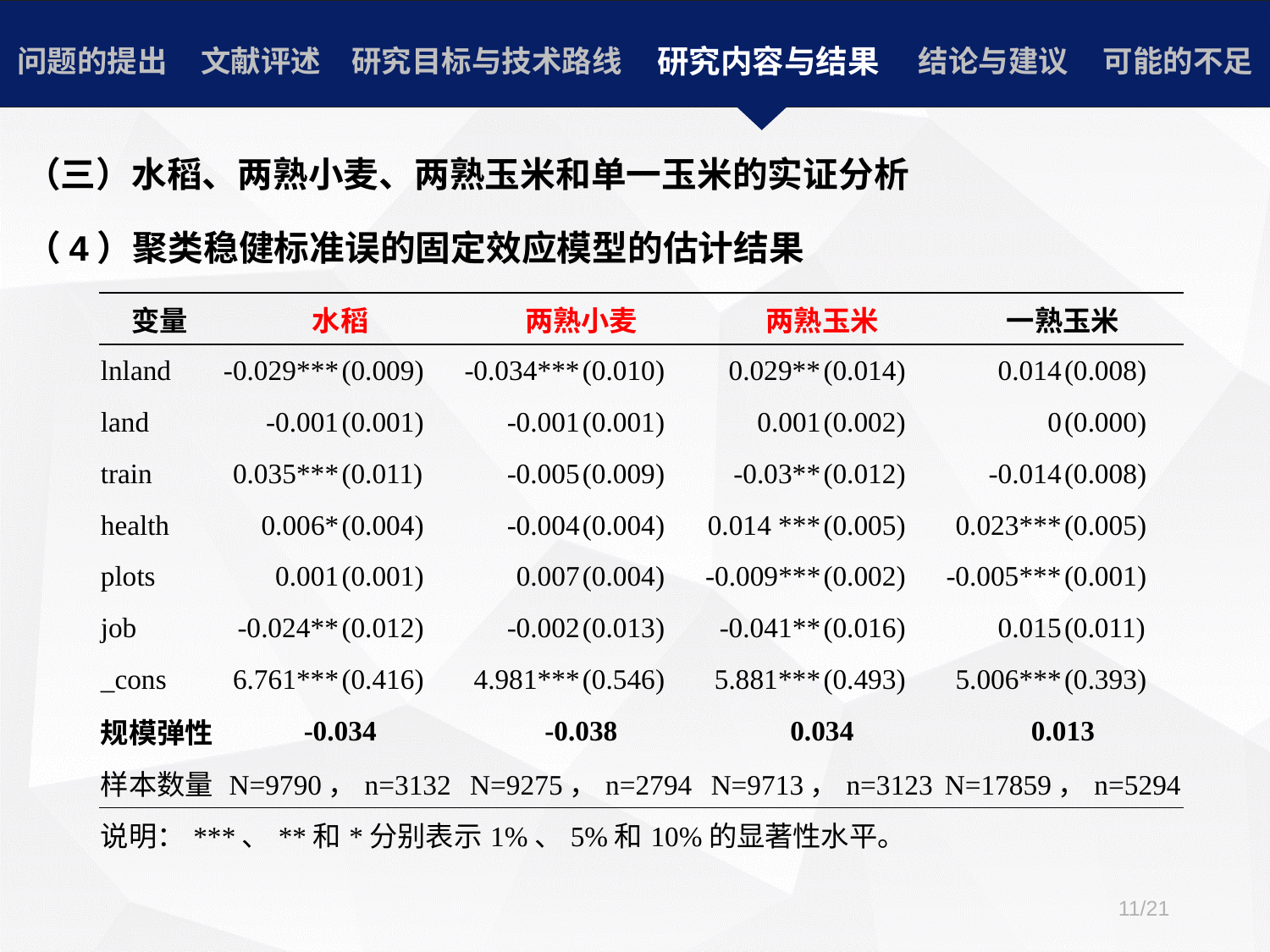

| 问题的提出 | 文献评述 | 研究目标与技术路线 | 研究内容与结果 | 结论与建议 | 可能的不足 |
| --- | --- | --- | --- | --- | --- |

（三）水稻、两熟小麦、两熟玉米和单一玉米的实证分析
（4）聚类稳健标准误的固定效应模型的估计结果

| 变量 | 水稻 |  | 两熟小麦 |  | 两熟玉米 |  | 一熟玉米 |  |
| --- | --- | --- | --- | --- | --- | --- | --- | --- |
| lnland | -0.029\*\*\* | (0.009) | -0.034\*\*\* | (0.010) | 0.029\*\* | (0.014) | 0.014 | (0.008) |
| land | -0.001 | (0.001) | -0.001 | (0.001) | 0.001 | (0.002) | 0 | (0.000) |
| train | 0.035\*\*\* | (0.011) | -0.005 | (0.009) | -0.03\*\* | (0.012) | -0.014 | (0.008) |
| health | 0.006\* | (0.004) | -0.004 | (0.004) | 0.014 \*\*\* | (0.005) | 0.023\*\*\* | (0.005) |
| plots | 0.001 | (0.001) | 0.007 | (0.004) | -0.009\*\*\* | (0.002) | -0.005\*\*\* | (0.001) |
| job | -0.024\*\* | (0.012) | -0.002 | (0.013) | -0.041\*\* | (0.016) | 0.015 | (0.011) |
| \_cons | 6.761\*\*\* | (0.416) | 4.981\*\*\* | (0.546) | 5.881\*\*\* | (0.493) | 5.006\*\*\* | (0.393) |
| 规模弹性 | -0.034 |  | -0.038 |  | 0.034 |  | 0.013 |  |
| 样本数量 | N=9790，n=3132 |  | N=9275，n=2794 |  | N=9713，n=3123 |  | N=17859，n=5294 |  |
| 说明：\*\*\*、\*\*和\*分别表示1%、5%和10%的显著性水平。 |  |  |  |  |  |  |  |  |
11/21